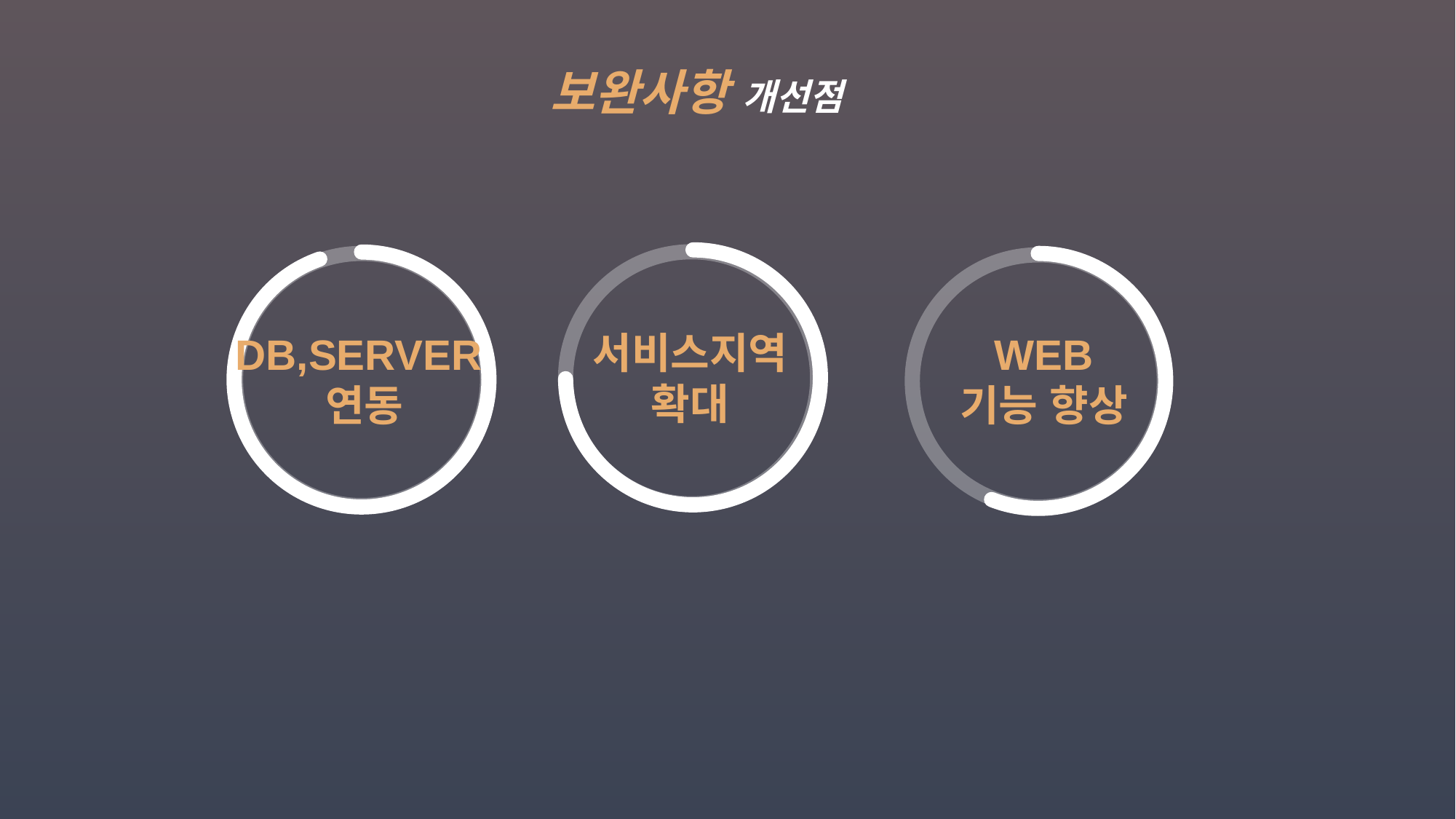

보완사항 개선점

서비스지역
확대
WEB
기능 향상
DB,SERVER
연동